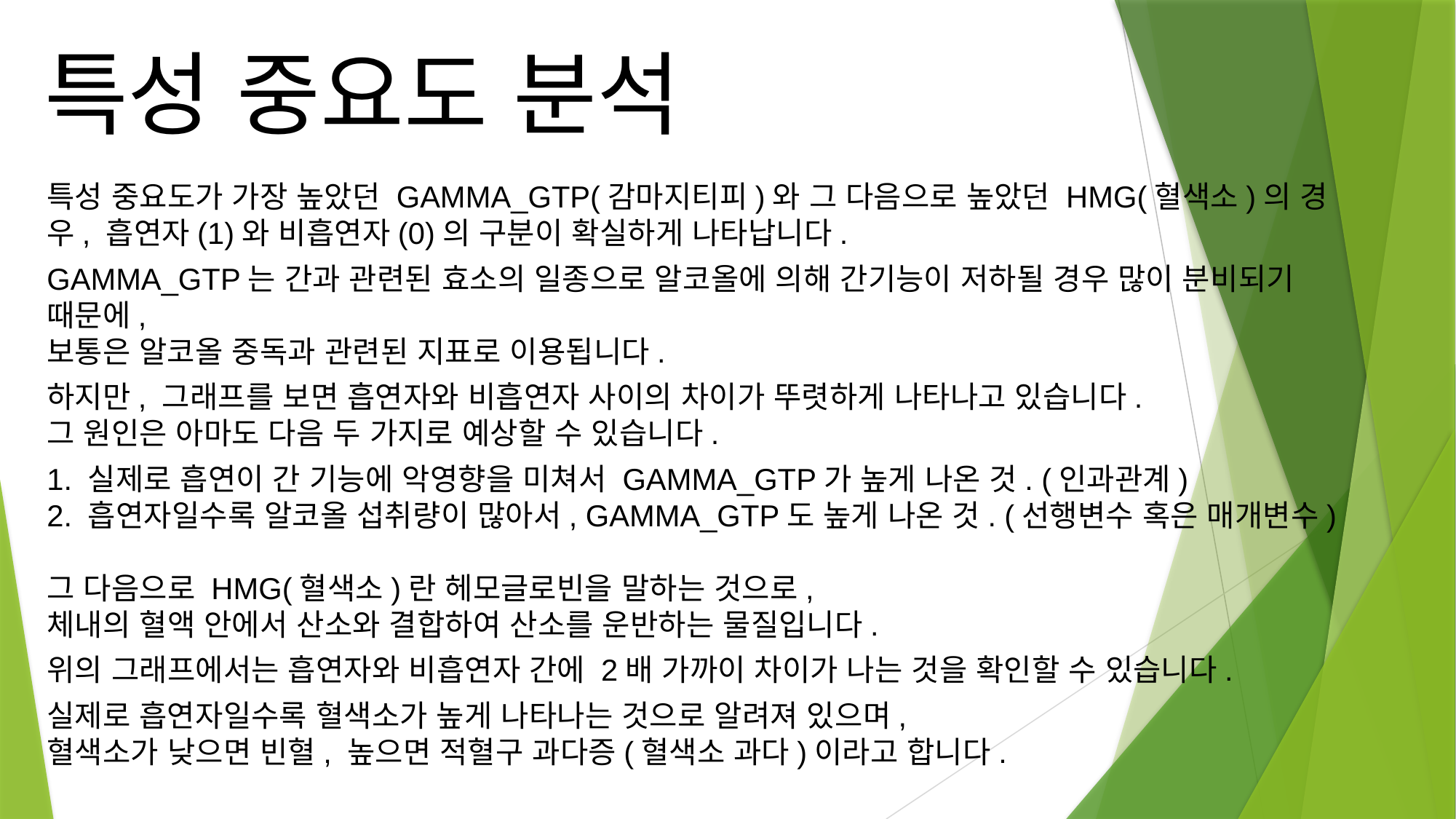

특성 중요도 분석
특성 중요도가 가장 높았던 GAMMA_GTP(감마지티피)와 그 다음으로 높았던 HMG(혈색소)의 경우, 흡연자(1)와 비흡연자(0)의 구분이 확실하게 나타납니다.

GAMMA_GTP는 간과 관련된 효소의 일종으로 알코올에 의해 간기능이 저하될 경우 많이 분비되기 때문에,
보통은 알코올 중독과 관련된 지표로 이용됩니다.

하지만, 그래프를 보면 흡연자와 비흡연자 사이의 차이가 뚜렷하게 나타나고 있습니다.
그 원인은 아마도 다음 두 가지로 예상할 수 있습니다.

1. 실제로 흡연이 간 기능에 악영향을 미쳐서 GAMMA_GTP가 높게 나온 것. (인과관계)
2. 흡연자일수록 알코올 섭취량이 많아서, GAMMA_GTP도 높게 나온 것. (선행변수 혹은 매개변수)

그 다음으로 HMG(혈색소)란 헤모글로빈을 말하는 것으로,
체내의 혈액 안에서 산소와 결합하여 산소를 운반하는 물질입니다.

위의 그래프에서는 흡연자와 비흡연자 간에 2배 가까이 차이가 나는 것을 확인할 수 있습니다.

실제로 흡연자일수록 혈색소가 높게 나타나는 것으로 알려져 있으며,
혈색소가 낮으면 빈혈, 높으면 적혈구 과다증(혈색소 과다)이라고 합니다.